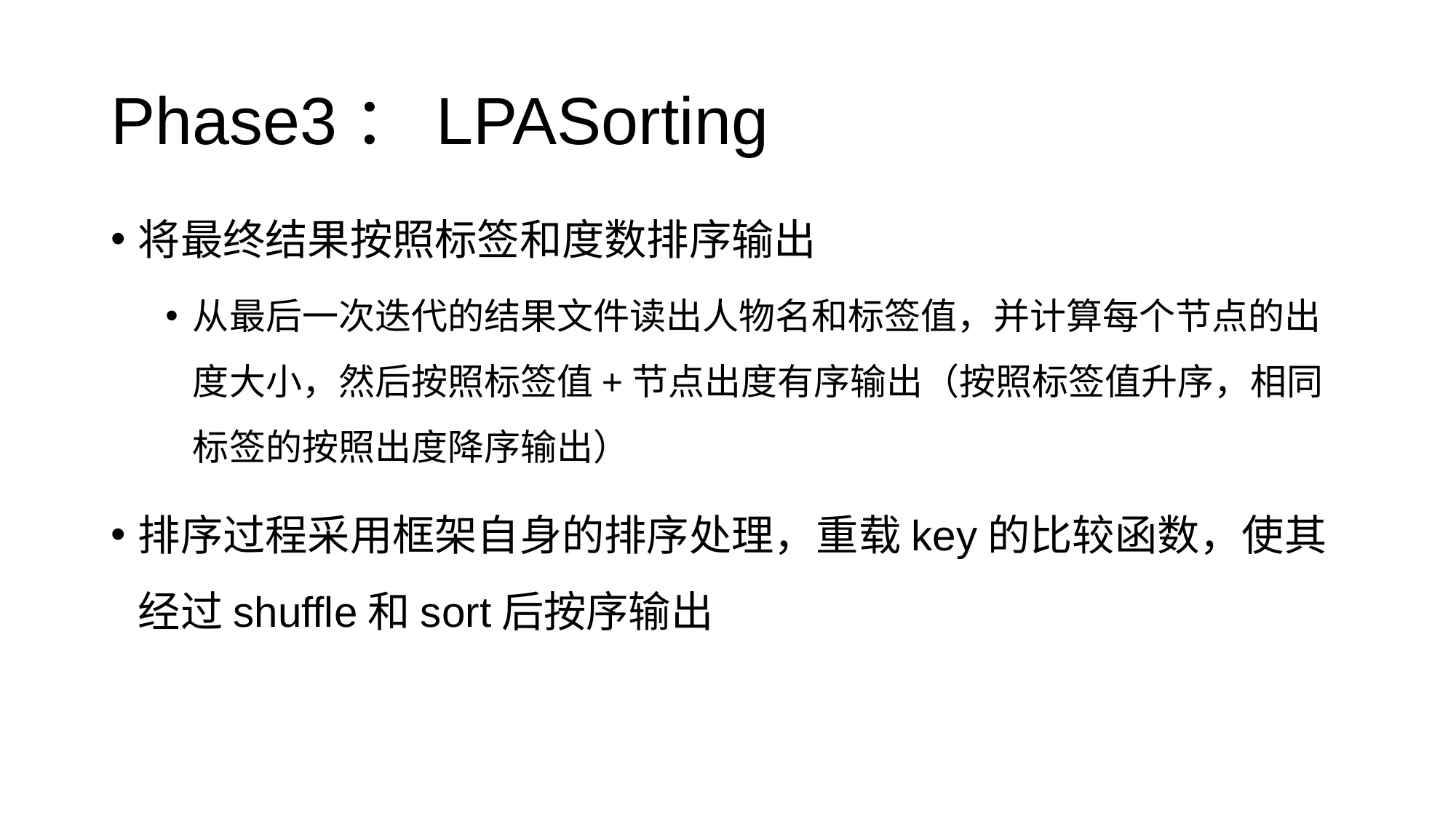

# Phase3：LPASorting
将最终结果按照标签和度数排序输出
从最后一次迭代的结果文件读出人物名和标签值，并计算每个节点的出度大小，然后按照标签值+节点出度有序输出（按照标签值升序，相同标签的按照出度降序输出）
排序过程采用框架自身的排序处理，重载key的比较函数，使其经过shuffle和sort后按序输出